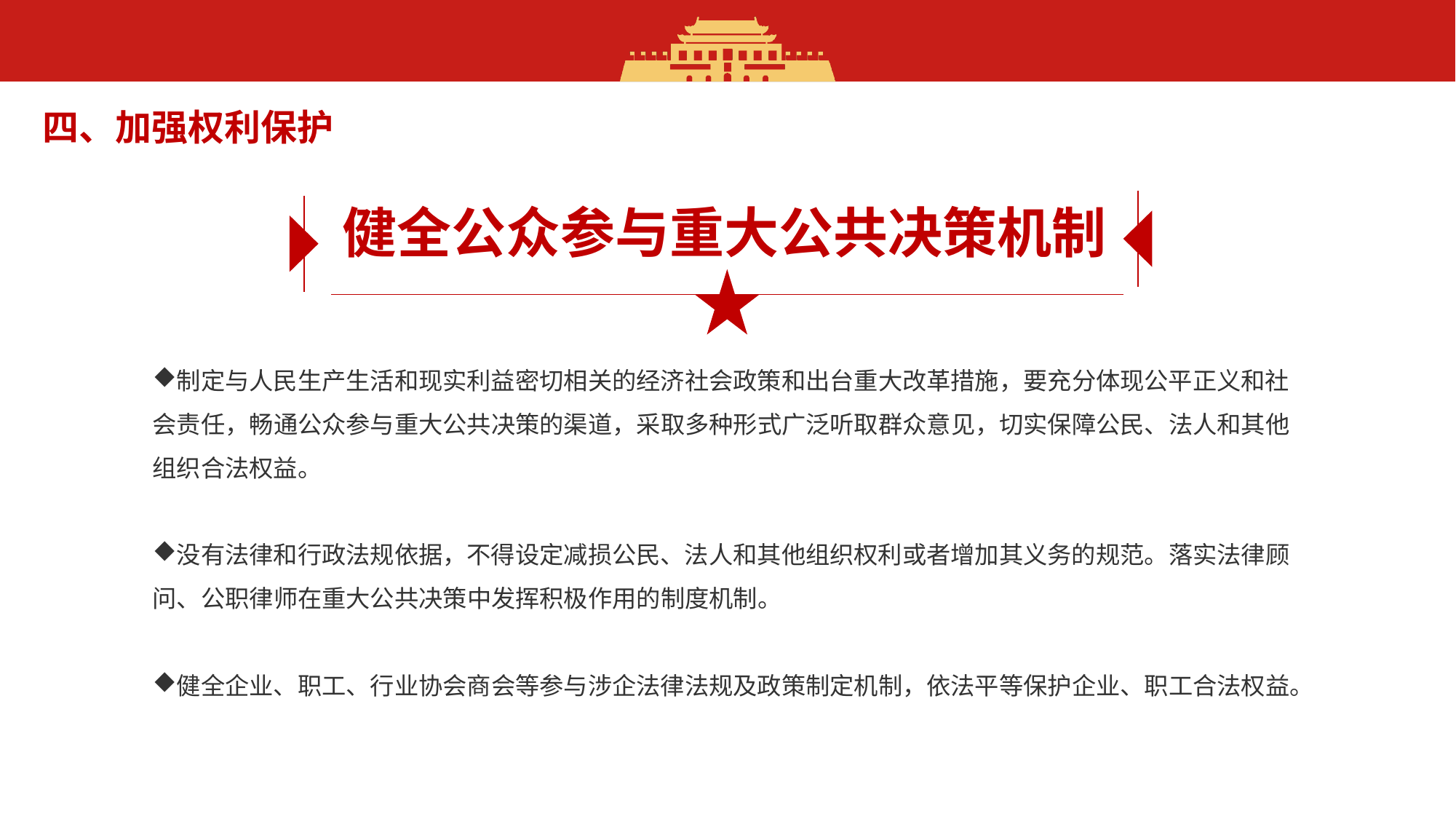

健全公众参与重大公共决策机制
制定与人民生产生活和现实利益密切相关的经济社会政策和出台重大改革措施，要充分体现公平正义和社会责任，畅通公众参与重大公共决策的渠道，采取多种形式广泛听取群众意见，切实保障公民、法人和其他组织合法权益。

没有法律和行政法规依据，不得设定减损公民、法人和其他组织权利或者增加其义务的规范。落实法律顾问、公职律师在重大公共决策中发挥积极作用的制度机制。

健全企业、职工、行业协会商会等参与涉企法律法规及政策制定机制，依法平等保护企业、职工合法权益。